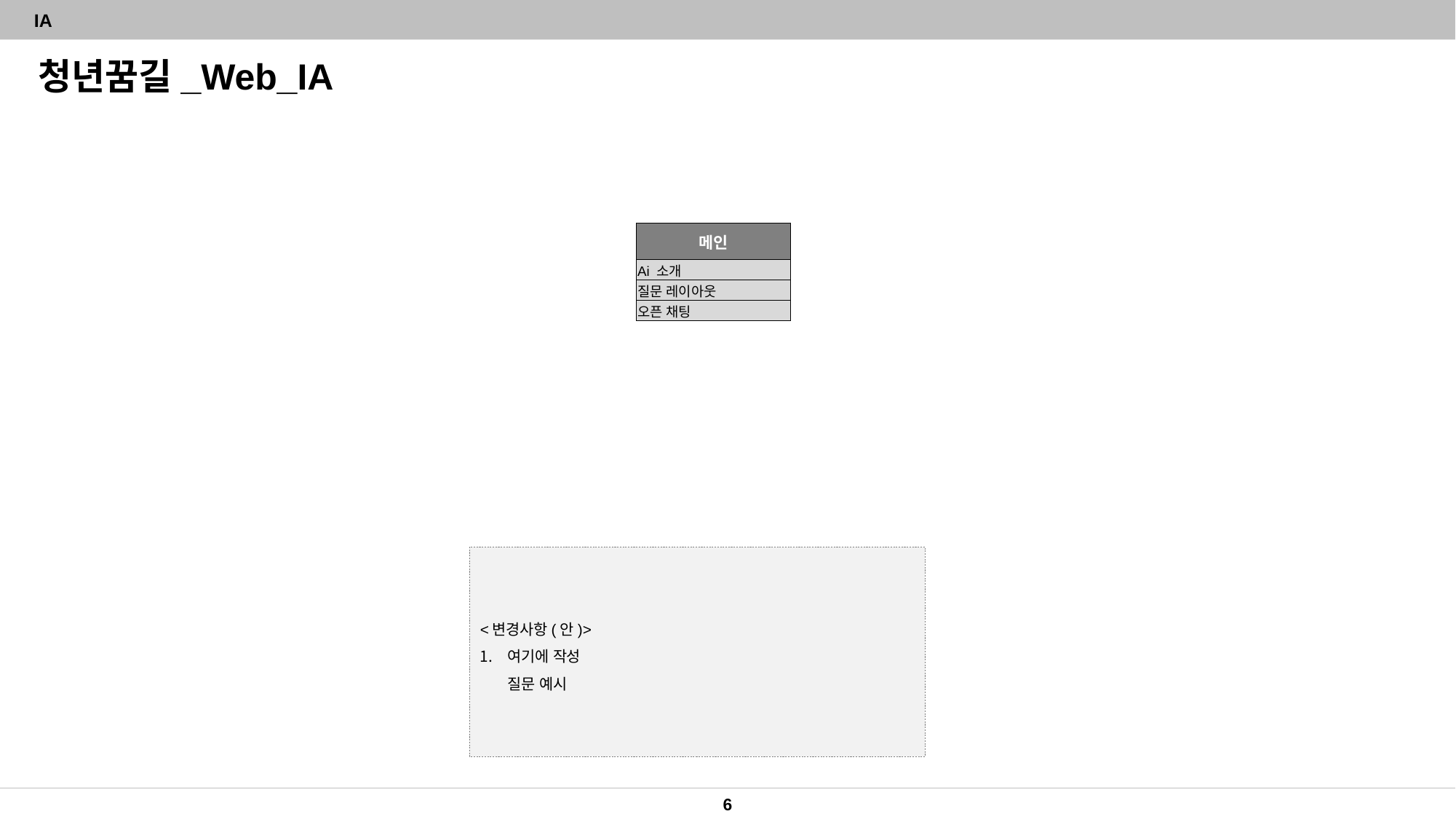

# IA
청년꿈길_Web_IA
| 메인 |
| --- |
| Ai 소개 |
| 질문 레이아웃 |
| 오픈 채팅 |
<변경사항(안)>
여기에 작성
질문 예시